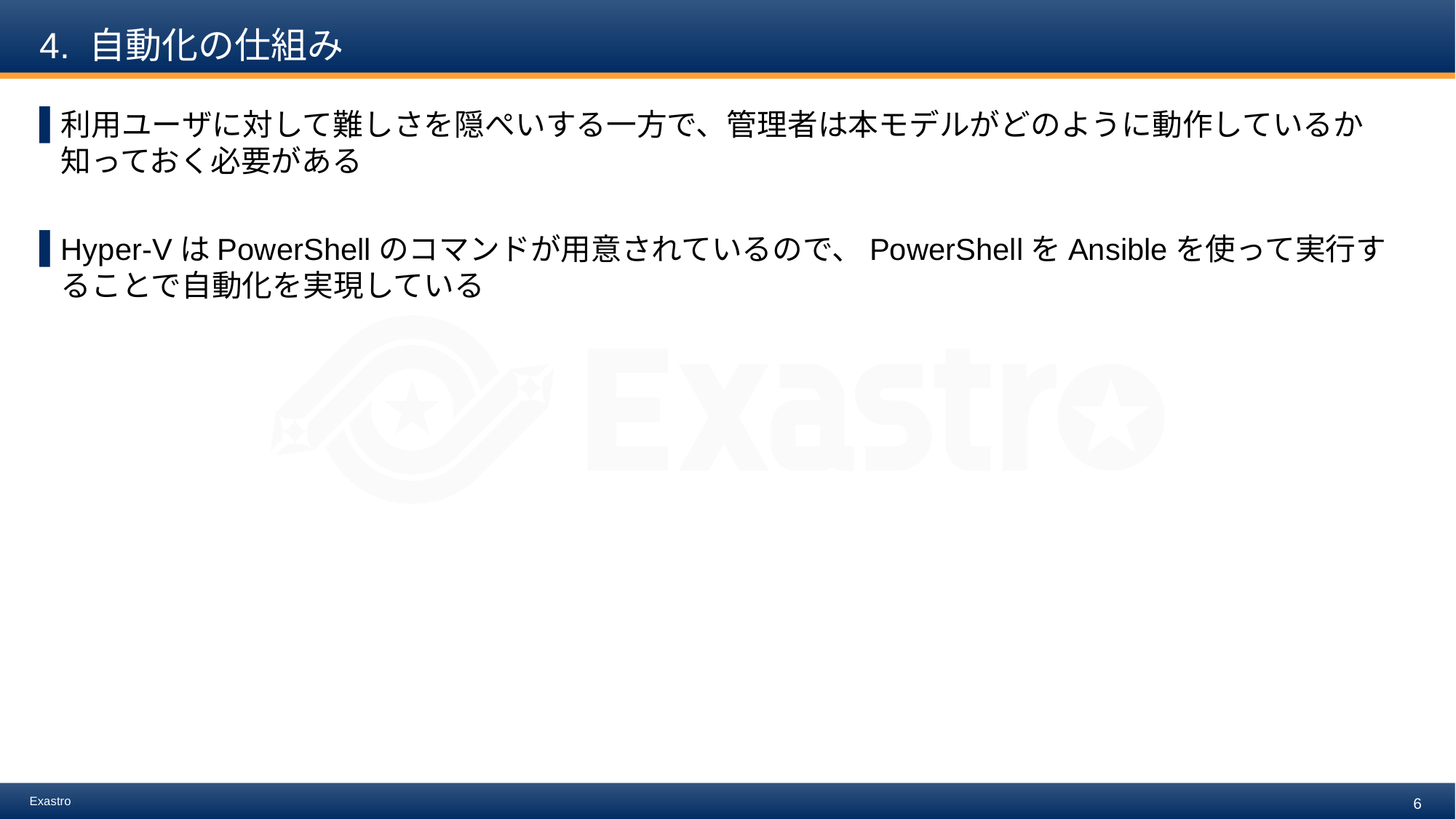

# 4. 自動化の仕組み
利用ユーザに対して難しさを隠ぺいする一方で、管理者は本モデルがどのように動作しているか知っておく必要がある

Hyper-VはPowerShellのコマンドが用意されているので、PowerShellをAnsibleを使って実行することで自動化を実現している